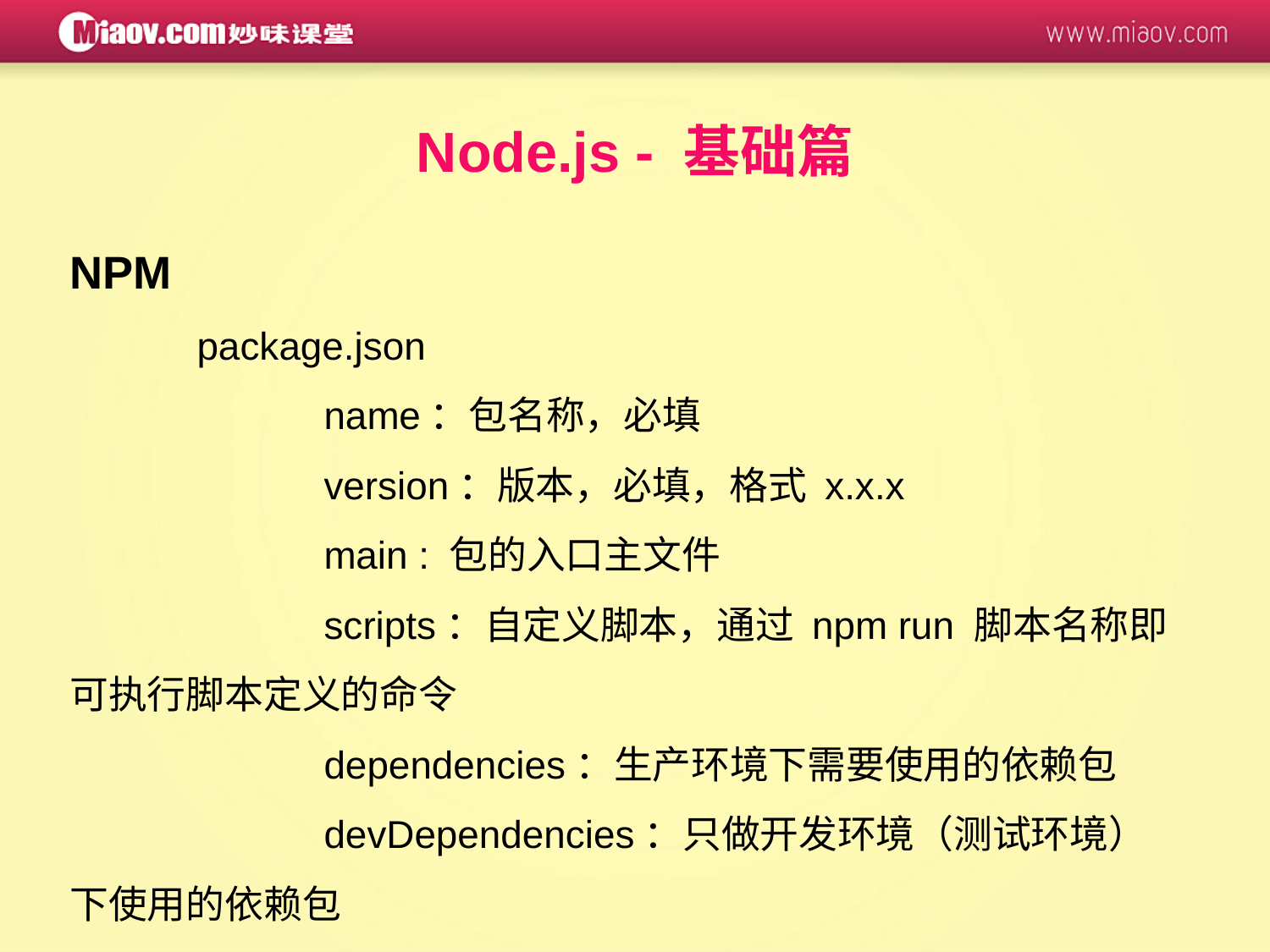

Node.js - 基础篇
NPM
	package.json
		name：包名称，必填
		version：版本，必填，格式 x.x.x
		main : 包的入口主文件
		scripts：自定义脚本，通过 npm run 脚本名称即可执行脚本定义的命令
		dependencies：生产环境下需要使用的依赖包
		devDependencies：只做开发环境（测试环境）下使用的依赖包